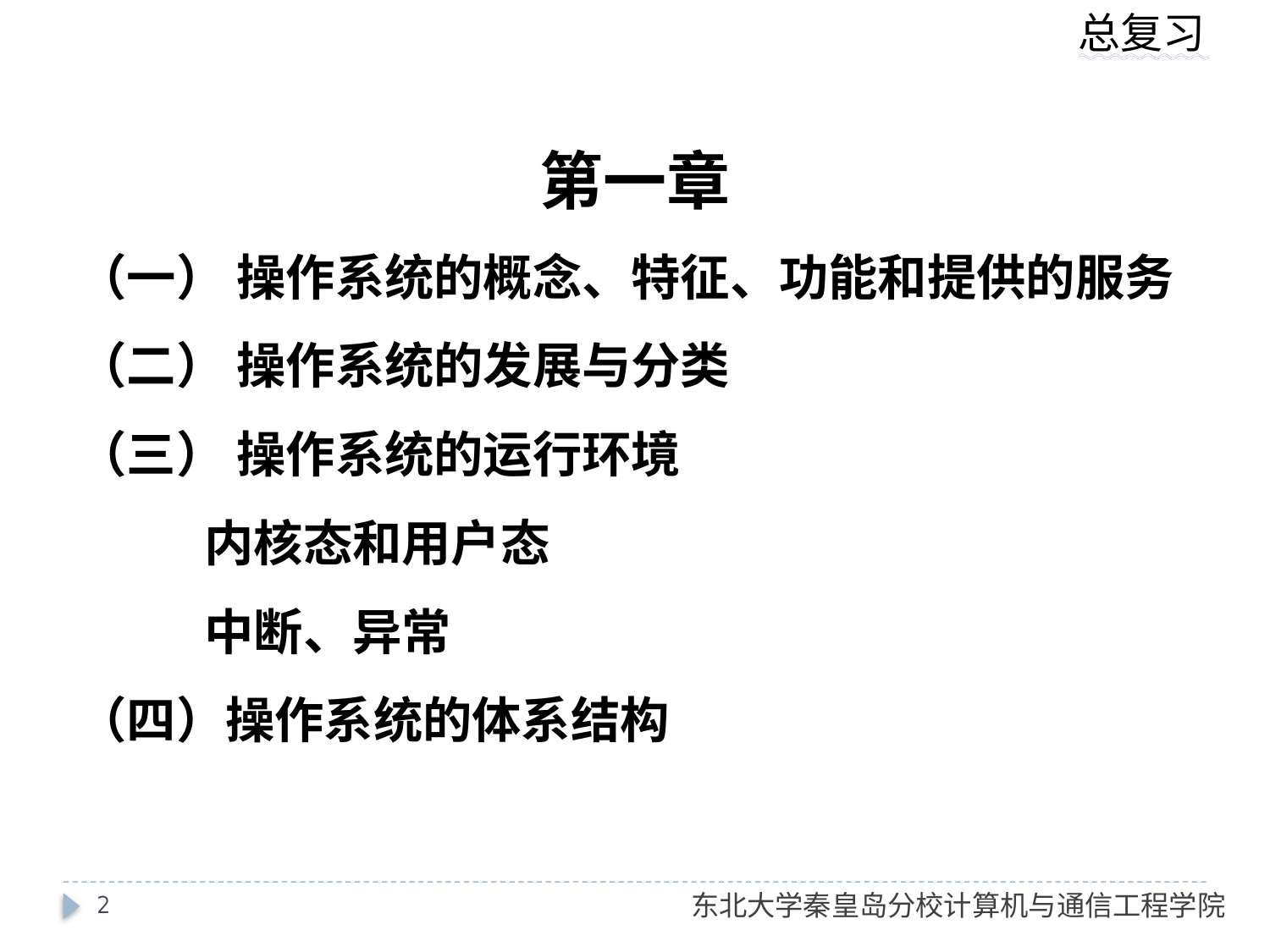

第一章
（一） 操作系统的概念、特征、功能和提供的服务
（二） 操作系统的发展与分类
（三） 操作系统的运行环境
	内核态和用户态
	中断、异常
（四）操作系统的体系结构

2